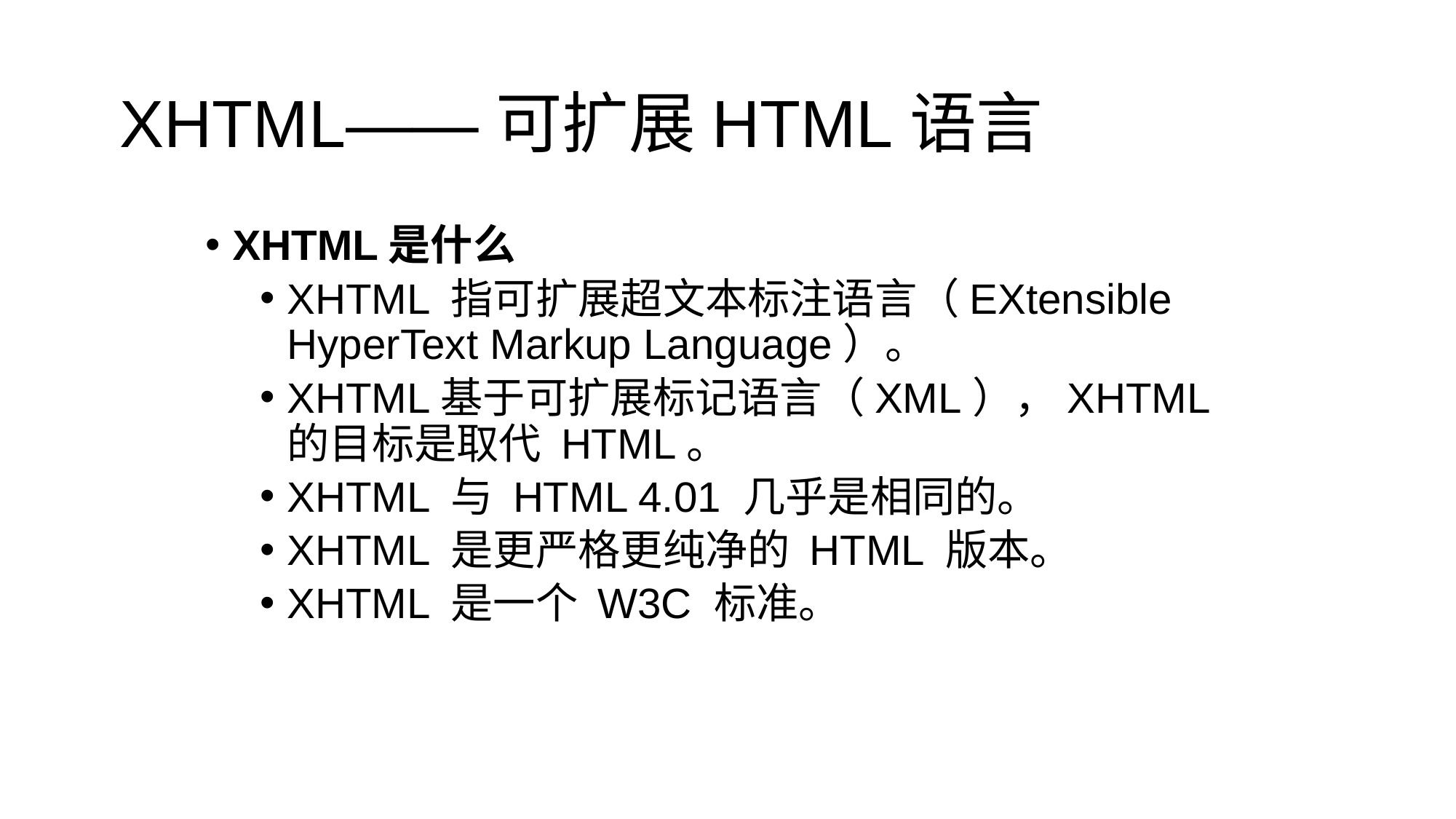

XHTML——可扩展HTML语言
XHTML是什么
XHTML 指可扩展超文本标注语言（EXtensible HyperText Markup Language）。
XHTML基于可扩展标记语言（XML），XHTML 的目标是取代 HTML。
XHTML 与 HTML 4.01 几乎是相同的。
XHTML 是更严格更纯净的 HTML 版本。
XHTML 是一个 W3C 标准。